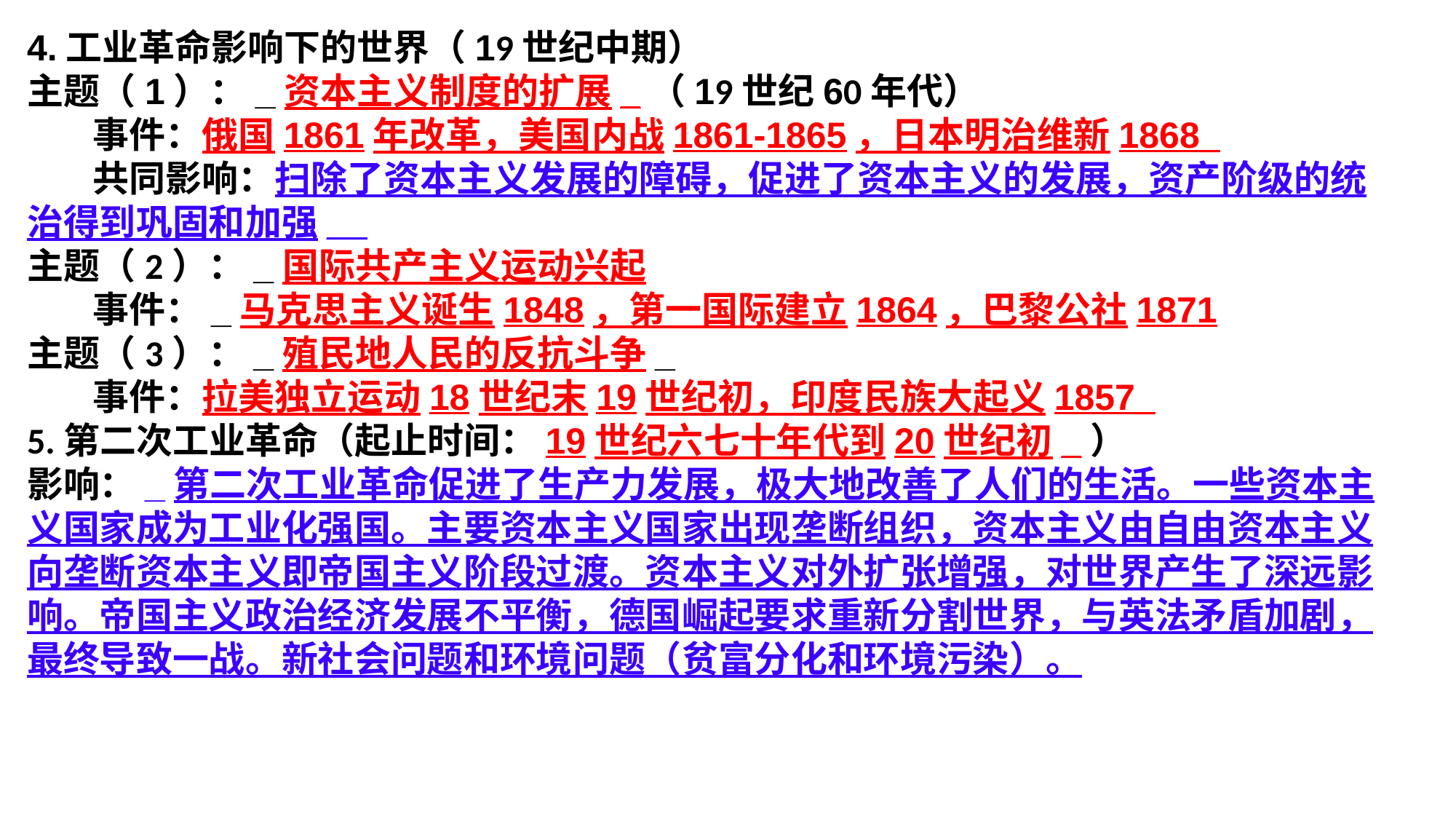

4.工业革命影响下的世界（19世纪中期）
主题（1）：_资本主义制度的扩展_（19世纪60年代）
       事件：俄国1861年改革，美国内战1861-1865，日本明治维新1868_
       共同影响：扫除了资本主义发展的障碍，促进了资本主义的发展，资产阶级的统治得到巩固和加强__
主题（2）：_国际共产主义运动兴起
       事件：_马克思主义诞生1848，第一国际建立1864，巴黎公社1871
主题（3）：_殖民地人民的反抗斗争_
       事件：拉美独立运动18世纪末19世纪初，印度民族大起义1857_
5.第二次工业革命（起止时间：19世纪六七十年代到20世纪初_）
影响：_第二次工业革命促进了生产力发展，极大地改善了人们的生活。一些资本主义国家成为工业化强国。主要资本主义国家出现垄断组织，资本主义由自由资本主义向垄断资本主义即帝国主义阶段过渡。资本主义对外扩张增强，对世界产生了深远影响。帝国主义政治经济发展不平衡，德国崛起要求重新分割世界，与英法矛盾加剧，最终导致一战。新社会问题和环境问题（贫富分化和环境污染）。